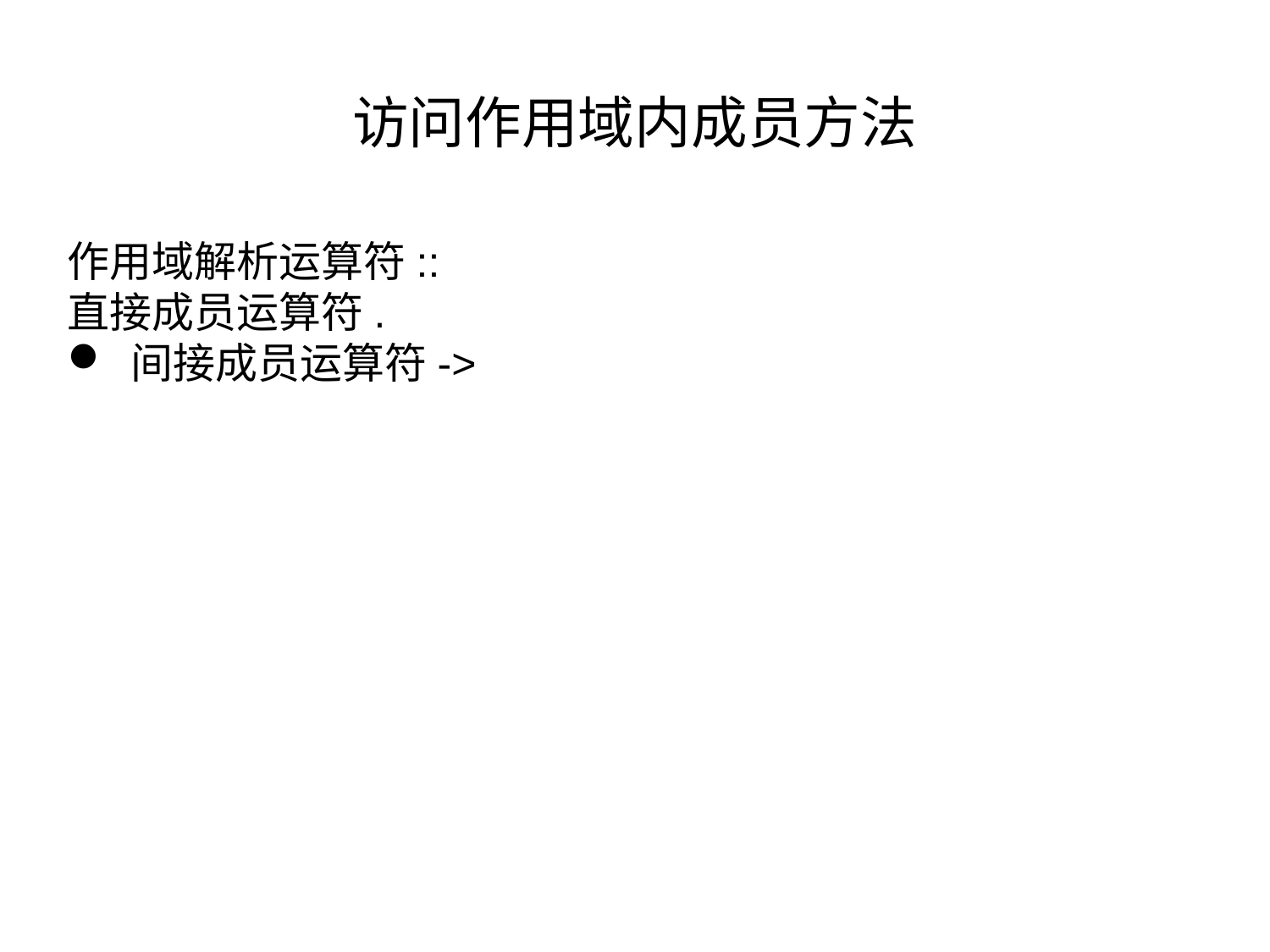

访问作用域内成员方法
作用域解析运算符::
直接成员运算符.
间接成员运算符->